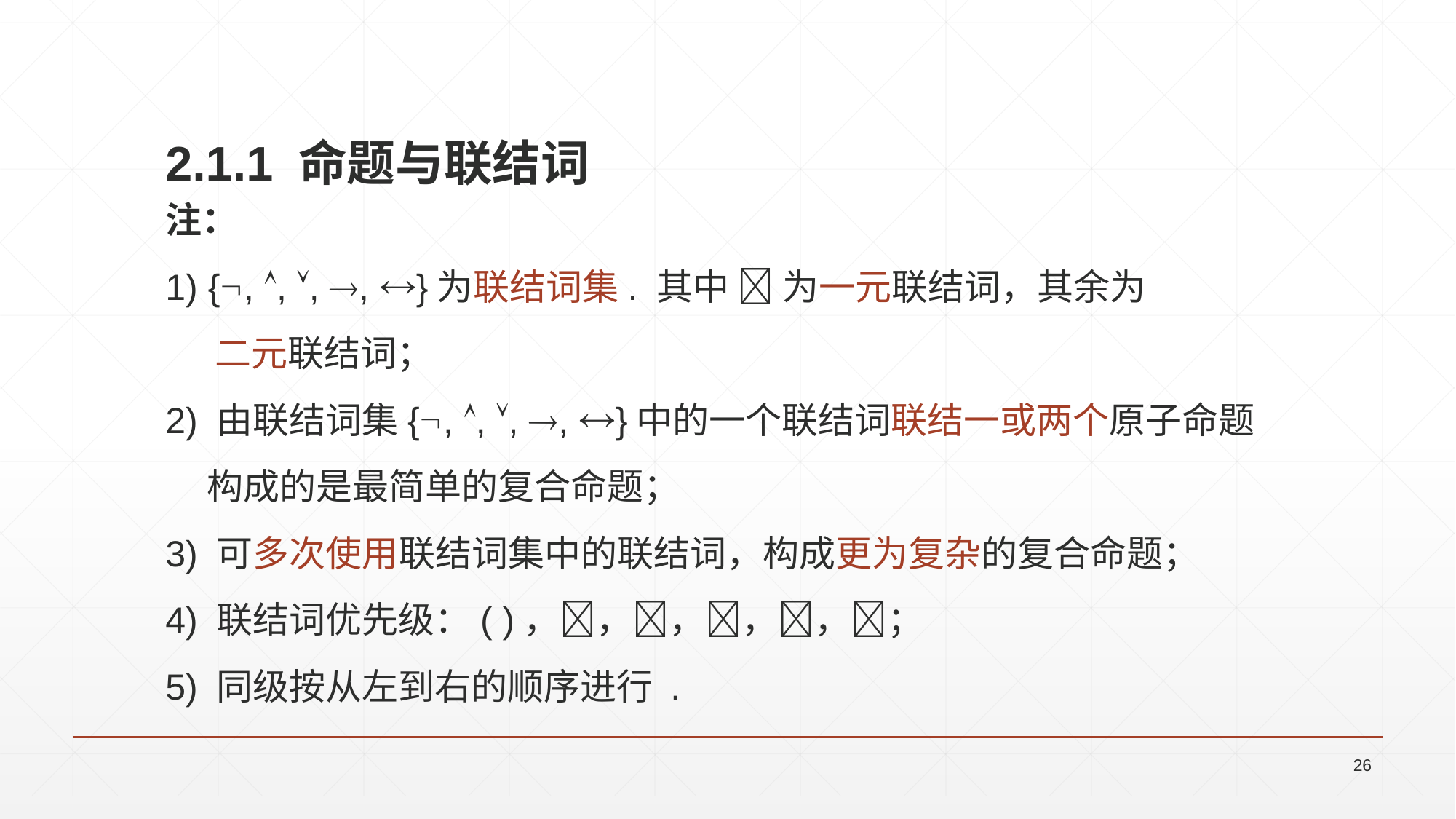

2.1.1 命题与联结词
注：
1) {¬, ∧, ∨, →, ↔}为联结词集. 其中 ¬ 为一元联结词，其余为
     二元联结词；
2) 由联结词集{¬, ∧, ∨, →, ↔}中的一个联结词联结一或两个原子命题
    构成的是最简单的复合命题；
3) 可多次使用联结词集中的联结词，构成更为复杂的复合命题；
4) 联结词优先级：( )，¬，∧，∨，→，↔；
5) 同级按从左到右的顺序进行 .
26